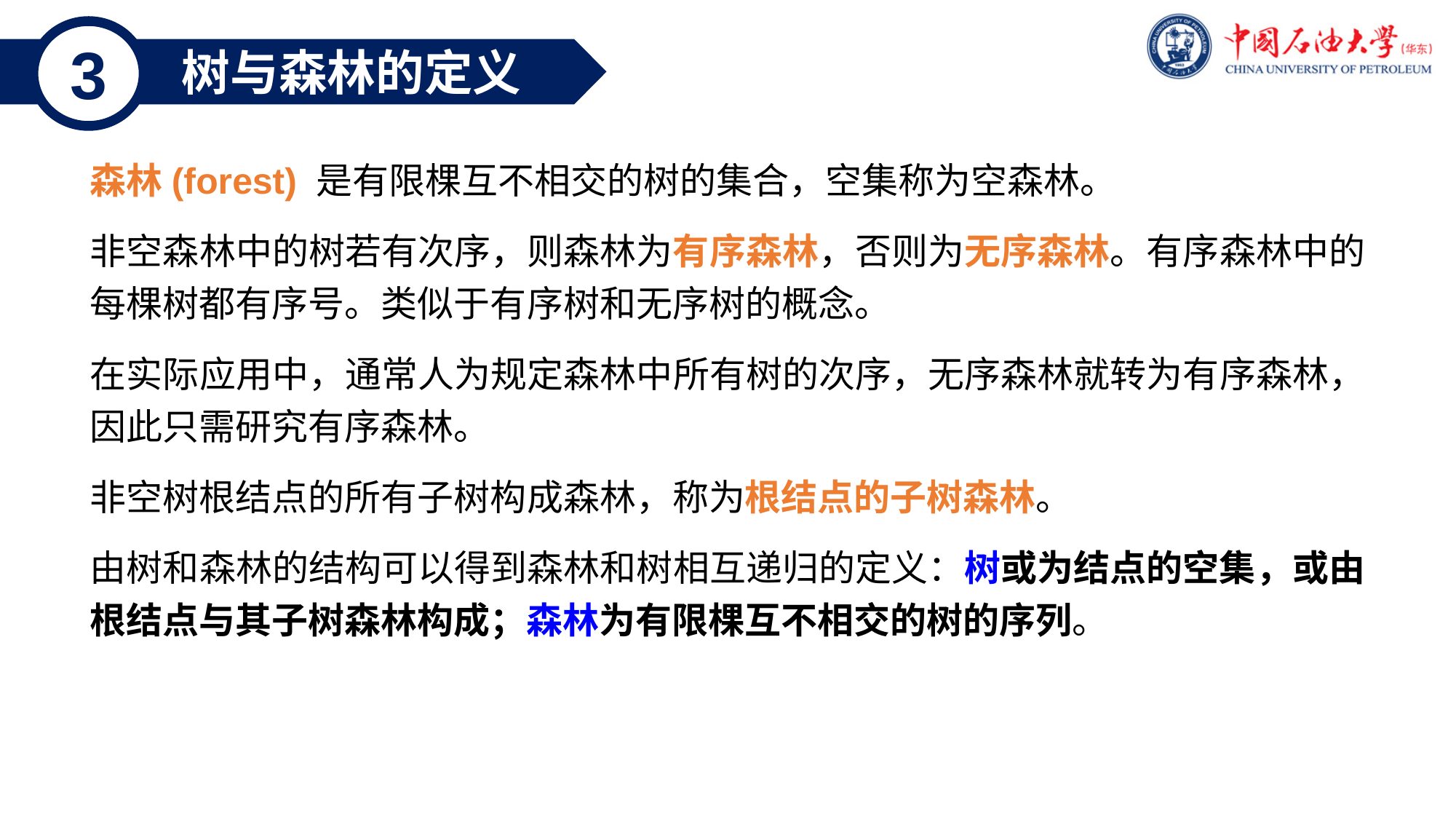

3
树与森林的定义
森林(forest) 是有限棵互不相交的树的集合，空集称为空森林。
非空森林中的树若有次序，则森林为有序森林，否则为无序森林。有序森林中的每棵树都有序号。类似于有序树和无序树的概念。
在实际应用中，通常人为规定森林中所有树的次序，无序森林就转为有序森林，因此只需研究有序森林。
非空树根结点的所有子树构成森林，称为根结点的子树森林。
由树和森林的结构可以得到森林和树相互递归的定义：树或为结点的空集，或由根结点与其子树森林构成；森林为有限棵互不相交的树的序列。